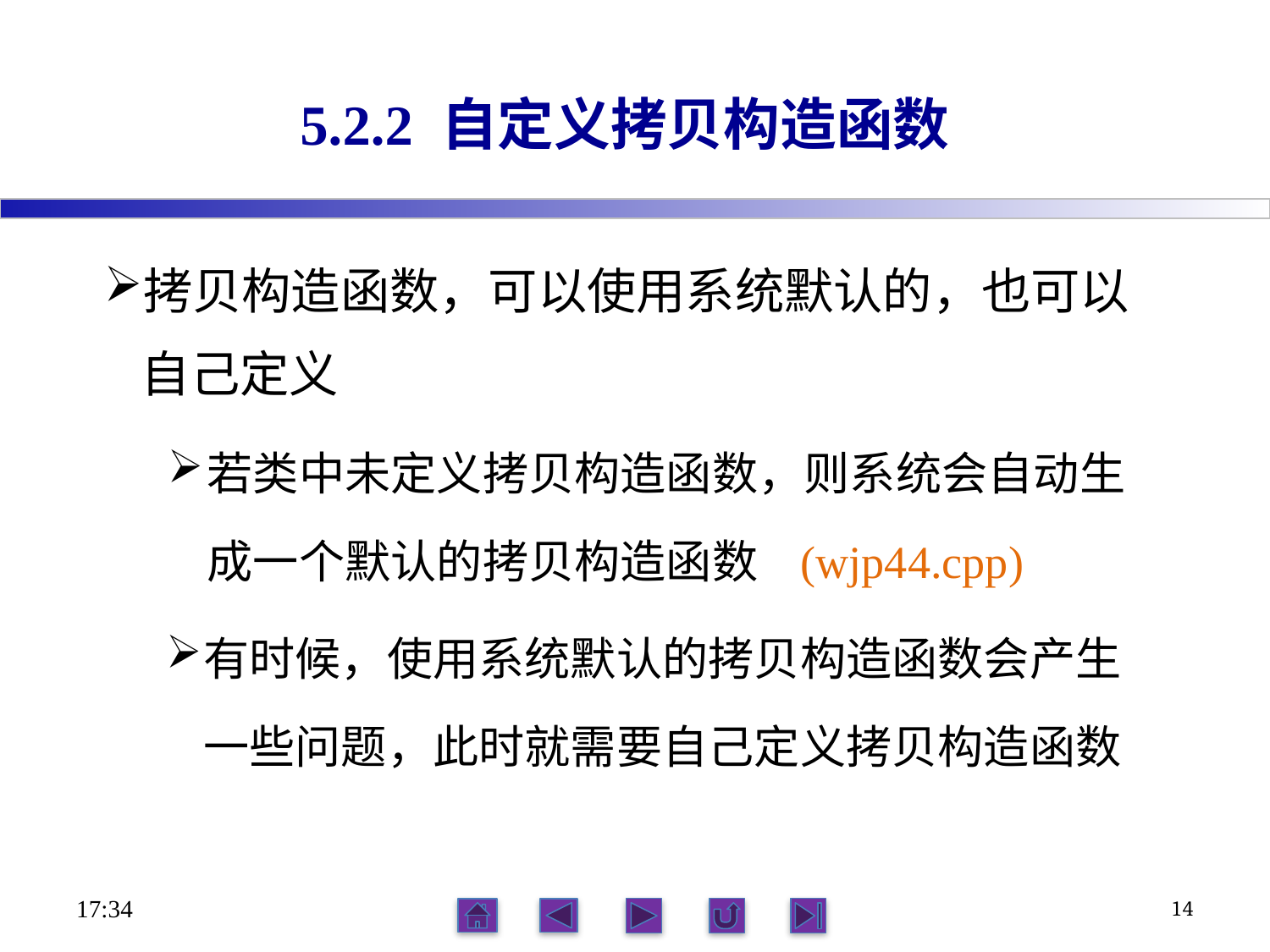

# 5.2.2 自定义拷贝构造函数
拷贝构造函数，可以使用系统默认的，也可以自己定义
若类中未定义拷贝构造函数，则系统会自动生成一个默认的拷贝构造函数   (wjp44.cpp)
有时候，使用系统默认的拷贝构造函数会产生一些问题，此时就需要自己定义拷贝构造函数

17:34
14